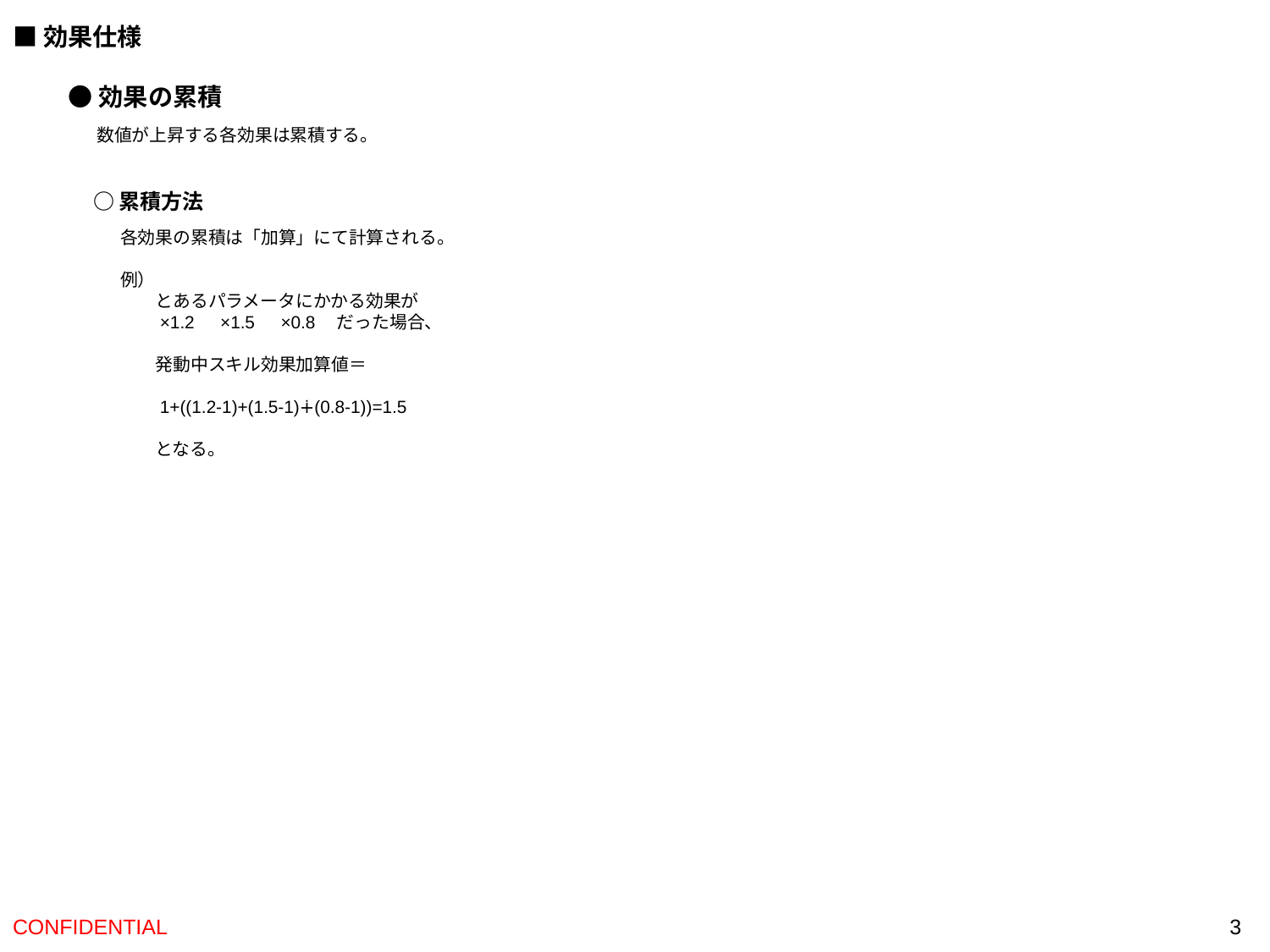

■効果仕様
●効果の累積
数値が上昇する各効果は累積する。
○累積方法
各効果の累積は「加算」にて計算される。

例）
　　とあるパラメータにかかる効果が
　　×1.2　×1.5　×0.8　だった場合、

　　発動中スキル効果加算値＝

　　1+((1.2-1)+(1.5-1)∔(0.8-1))=1.5

　　となる。
3
CONFIDENTIAL